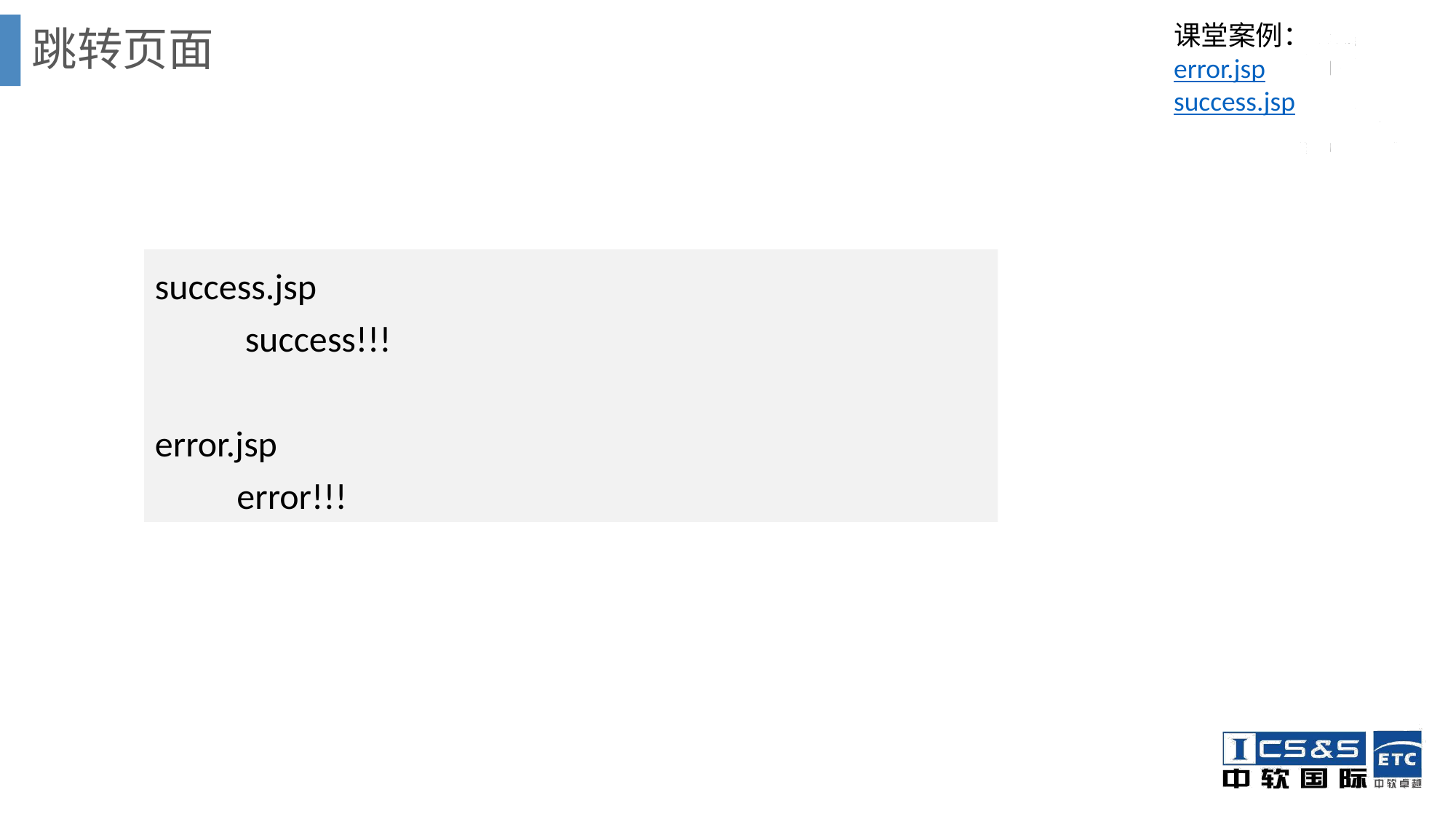

# 跳转页面
课堂案例：
error.jsp
success.jsp
success.jsp
           success!!!

error.jsp
          error!!!